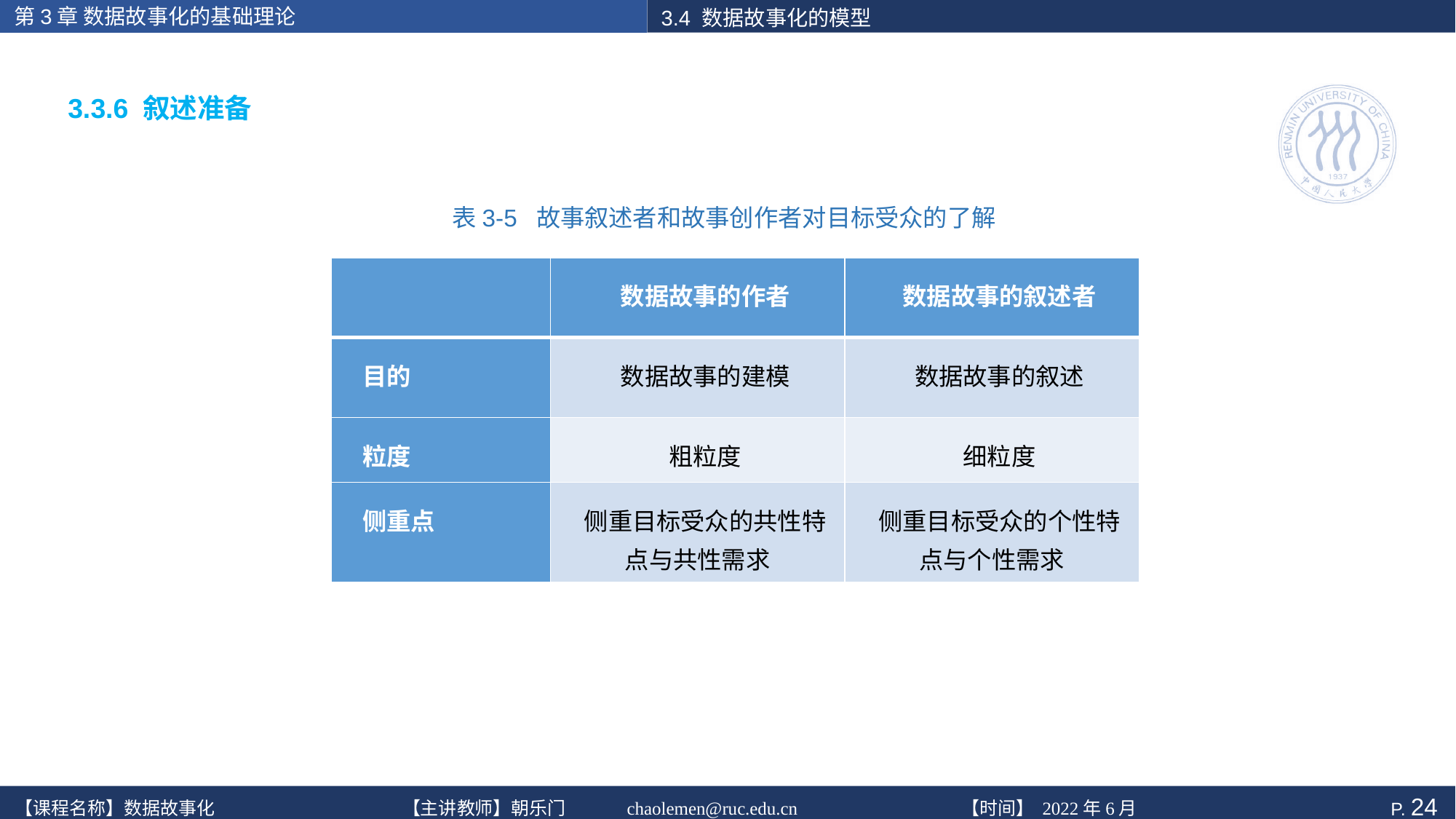

3.3.6 叙述准备
表3-5  故事叙述者和故事创作者对目标受众的了解
|  | 数据故事的作者 | 数据故事的叙述者 |
| --- | --- | --- |
| 目的 | 数据故事的建模 | 数据故事的叙述 |
| 粒度 | 粗粒度 | 细粒度 |
| 侧重点 | 侧重目标受众的共性特点与共性需求 | 侧重目标受众的个性特点与个性需求 |